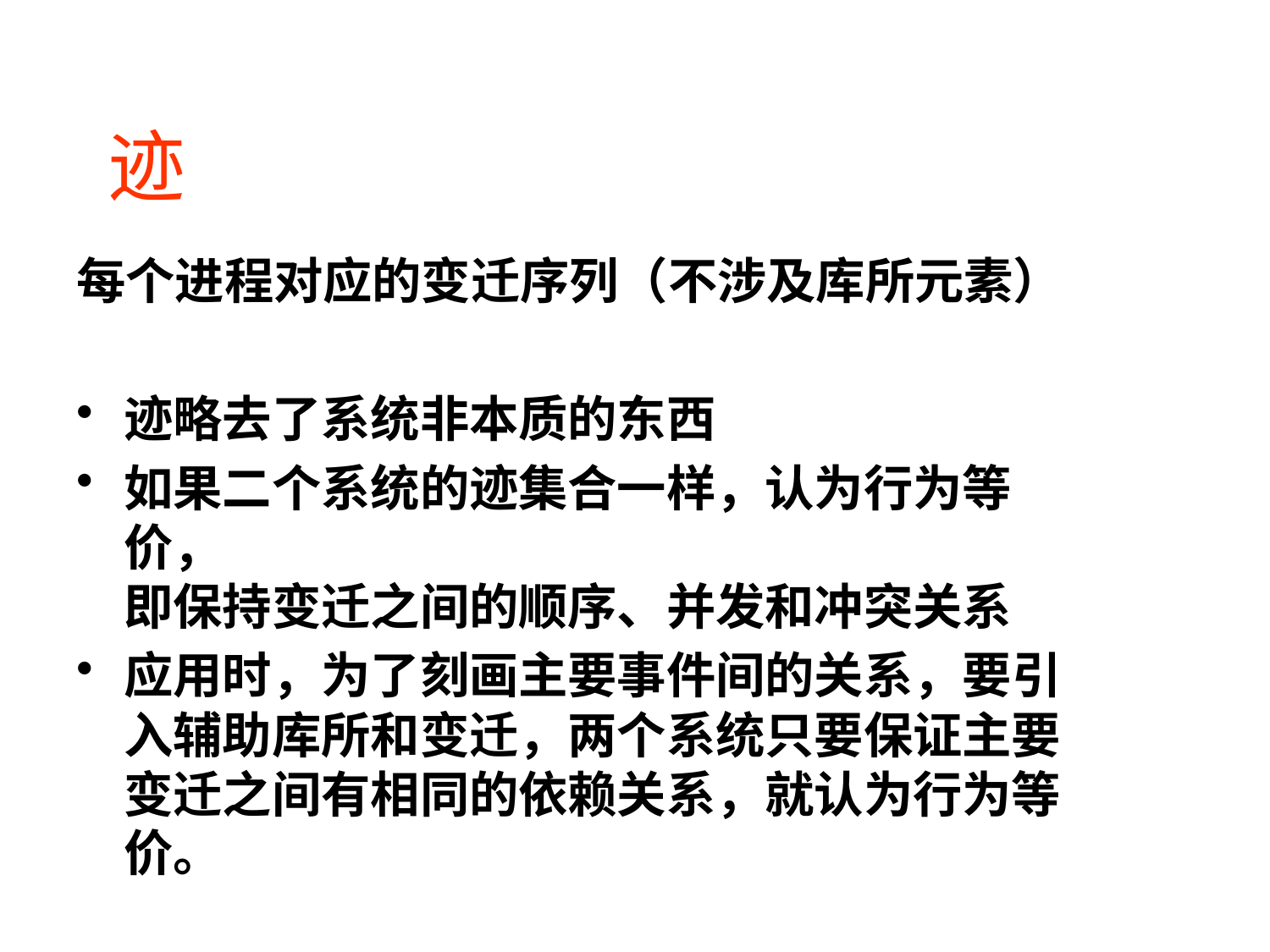

# 迹
每个进程对应的变迁序列（不涉及库所元素）

迹略去了系统非本质的东西
如果二个系统的迹集合一样，认为行为等价，
即保持变迁之间的顺序、并发和冲突关系
应用时，为了刻画主要事件间的关系，要引入辅助库所和变迁，两个系统只要保证主要变迁之间有相同的依赖关系，就认为行为等价。